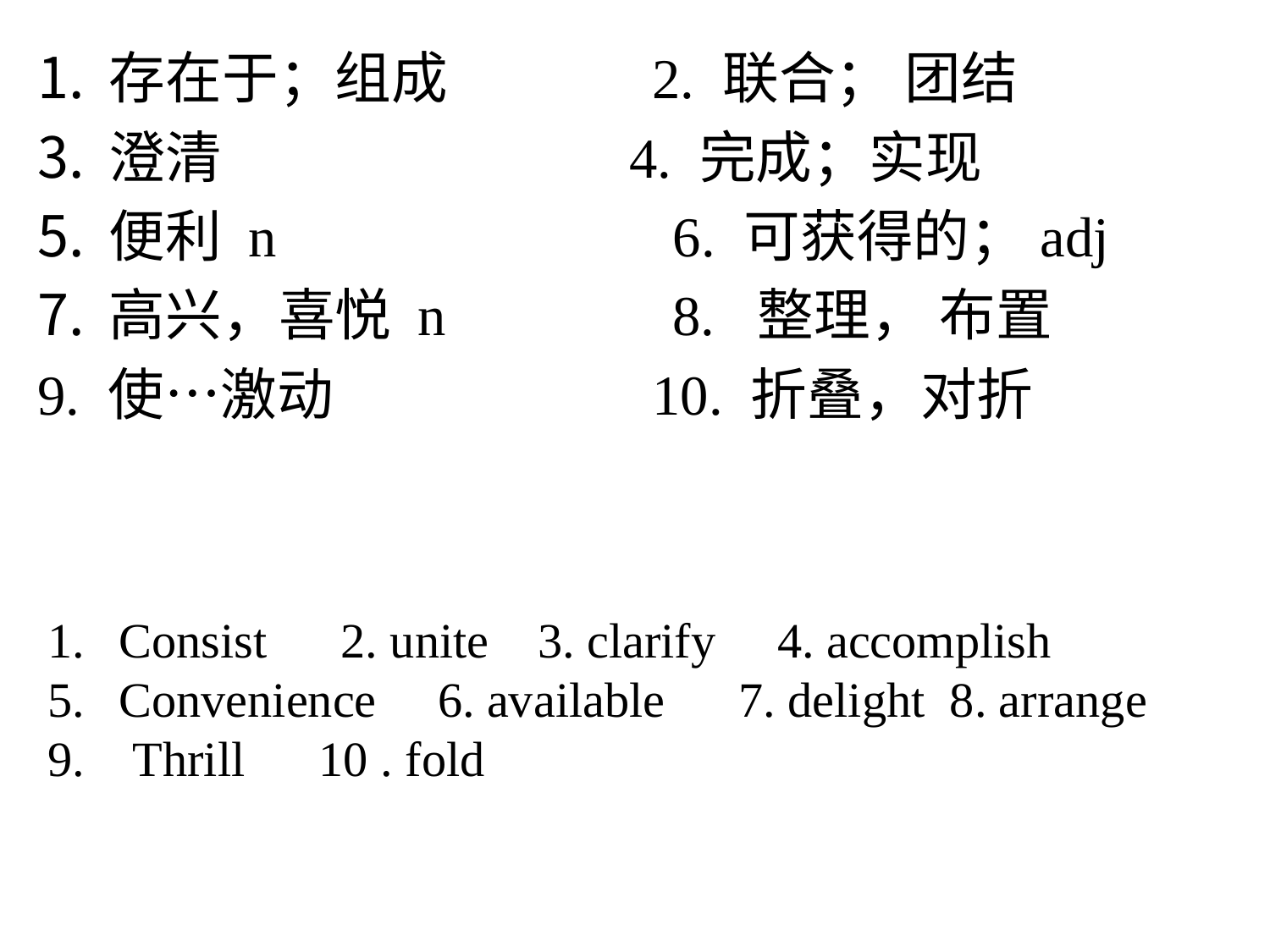

存在于；组成               2. 联合； 团结
澄清                               4. 完成；实现
便利 n                            6. 可获得的；adj
高兴，喜悦 n                8.  整理， 布置
9. 使…激动                        10. 折叠，对折

Consist      2. unite    3. clarify     4. accomplish
Convenience     6. available      7. delight  8. arrange
9.    Thrill      10 . fold